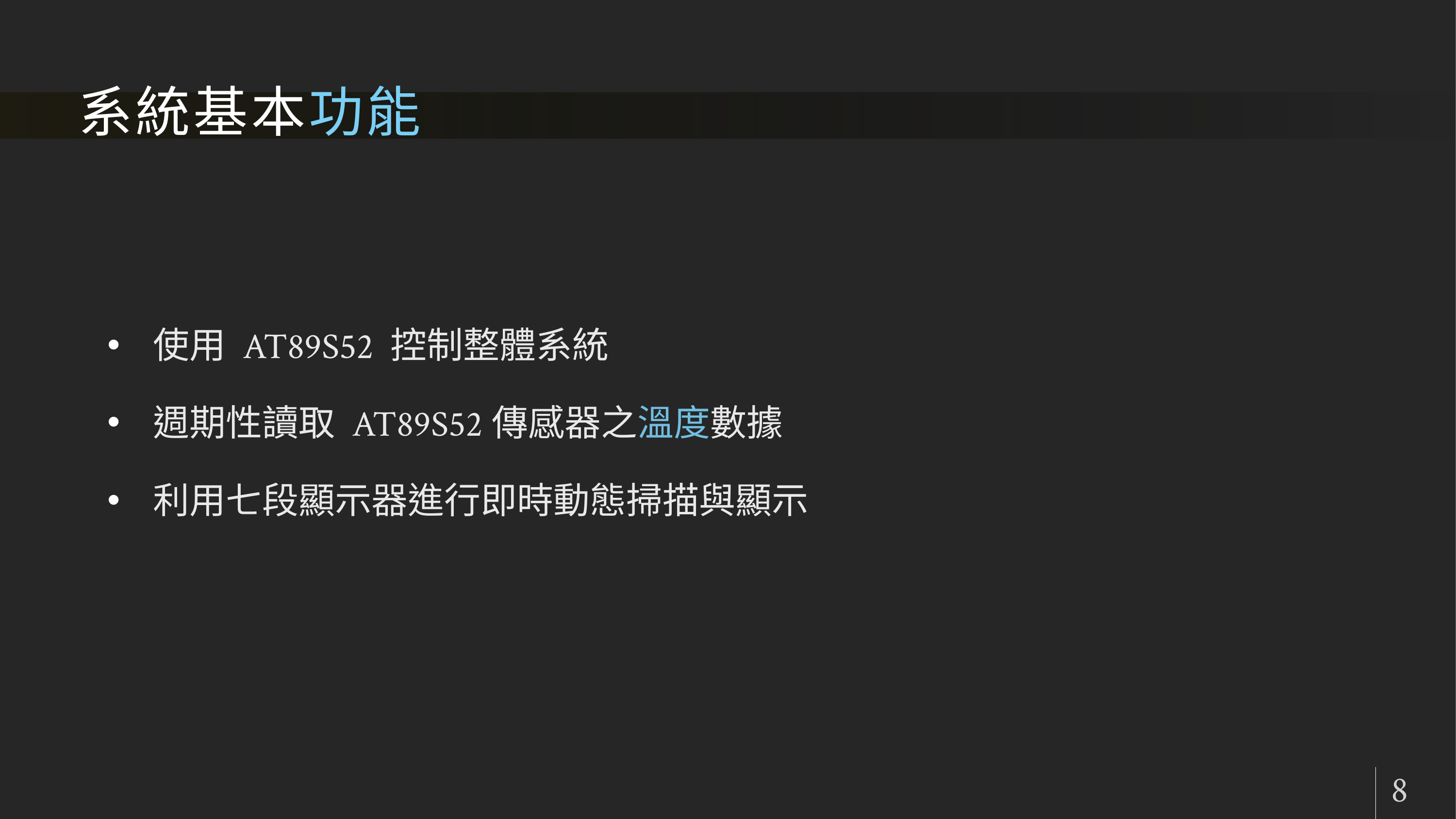

# 系統基本功能
使用 AT89S52 控制整體系統
週期性讀取 AT89S52傳感器之溫度數據
利用七段顯示器進行即時動態掃描與顯示

8